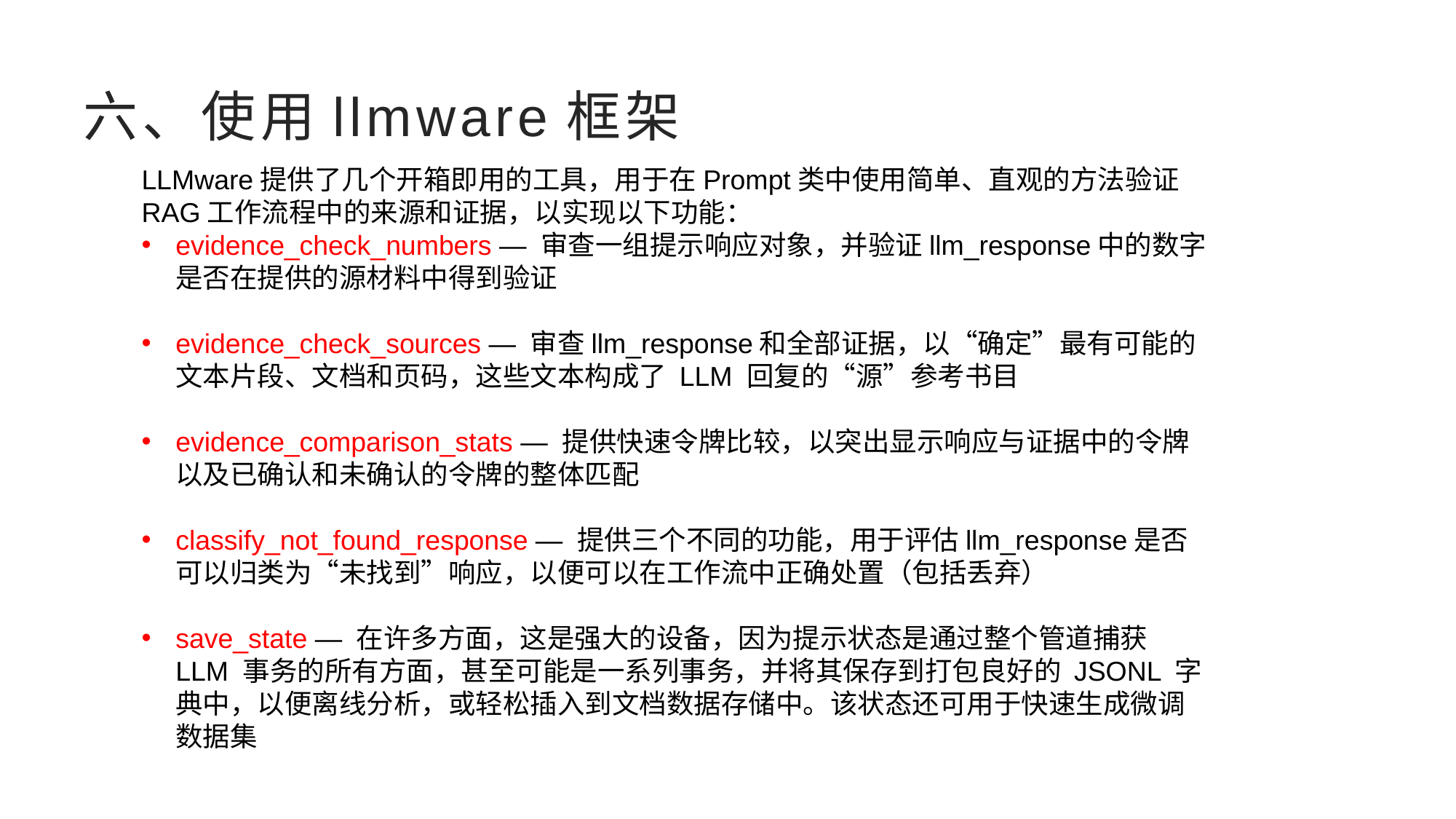

# 六、使用llmware框架
LLMware提供了几个开箱即用的工具，用于在Prompt类中使用简单、直观的方法验证RAG工作流程中的来源和证据，以实现以下功能：
evidence_check_numbers — 审查一组提示响应对象，并验证llm_response中的数字是否在提供的源材料中得到验证

evidence_check_sources — 审查llm_response和全部证据，以“确定”最有可能的文本片段、文档和页码，这些文本构成了 LLM 回复的“源”参考书目

evidence_comparison_stats — 提供快速令牌比较，以突出显示响应与证据中的令牌以及已确认和未确认的令牌的整体匹配

classify_not_found_response — 提供三个不同的功能，用于评估llm_response是否可以归类为“未找到”响应，以便可以在工作流中正确处置（包括丢弃）

save_state — 在许多方面，这是强大的设备，因为提示状态是通过整个管道捕获 LLM 事务的所有方面，甚至可能是一系列事务，并将其保存到打包良好的 JSONL 字典中，以便离线分析，或轻松插入到文档数据存储中。该状态还可用于快速生成微调数据集